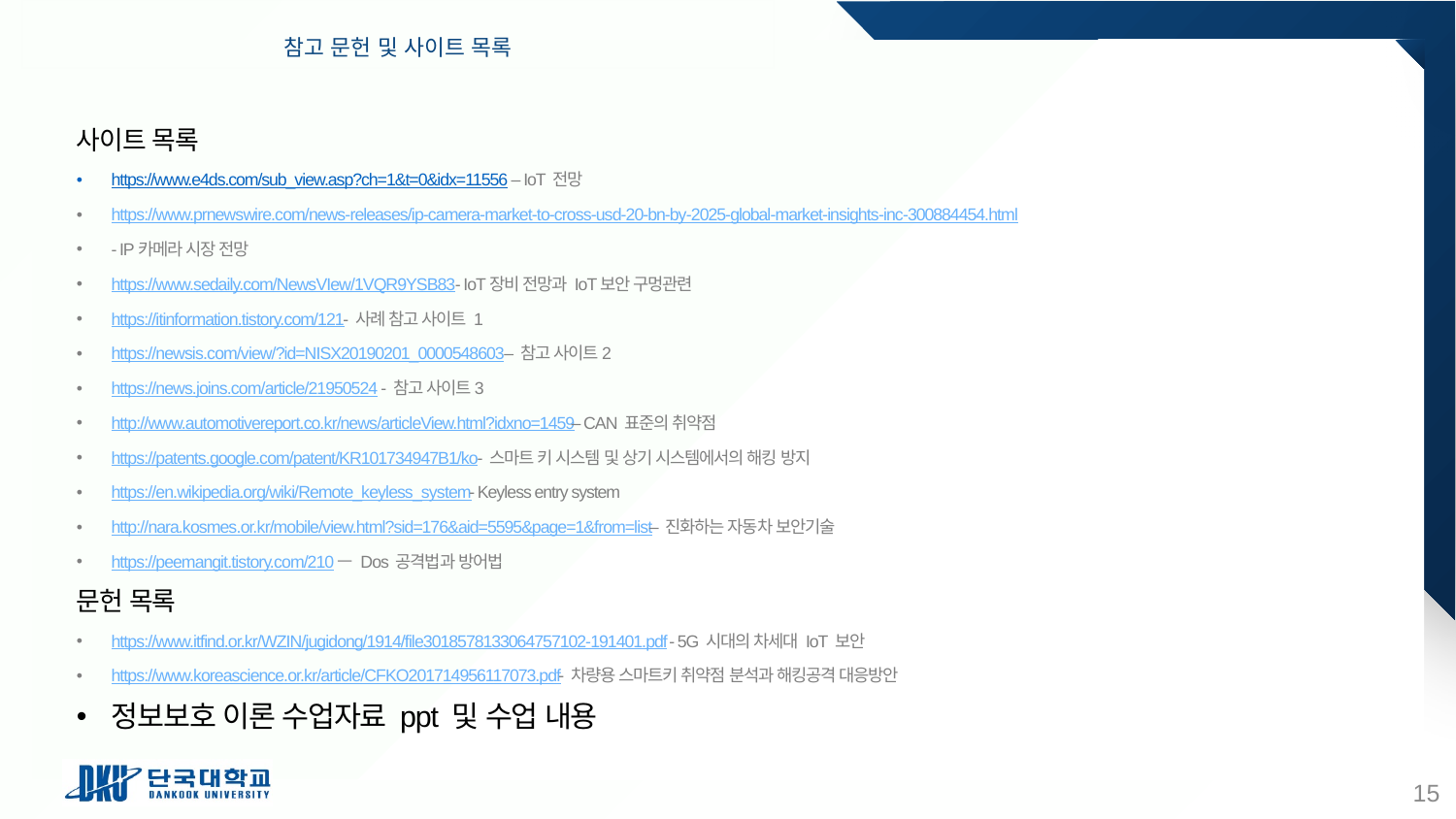

# 참고 문헌 및 사이트 목록
32154579 차성민 기말 과제 발표 자료
사이트 목록
https://www.e4ds.com/sub_view.asp?ch=1&t=0&idx=11556 – IoT 전망
https://www.prnewswire.com/news-releases/ip-camera-market-to-cross-usd-20-bn-by-2025-global-market-insights-inc-300884454.html
- IP카메라 시장 전망
https://www.sedaily.com/NewsVIew/1VQR9YSB83 - IoT장비 전망과 IoT보안 구멍관련
https://itinformation.tistory.com/121 - 사례 참고 사이트 1
https://newsis.com/view/?id=NISX20190201_0000548603 – 참고 사이트2
https://news.joins.com/article/21950524  - 참고 사이트3
http://www.automotivereport.co.kr/news/articleView.html?idxno=1459 – CAN 표준의 취약점
https://patents.google.com/patent/KR101734947B1/ko - 스마트 키 시스템 및 상기 시스템에서의 해킹 방지
https://en.wikipedia.org/wiki/Remote_keyless_system - Keyless entry system
http://nara.kosmes.or.kr/mobile/view.html?sid=176&aid=5595&page=1&from=list – 진화하는 자동차 보안기술
https://peemangit.tistory.com/210 ㅡ Dos 공격법과 방어법
문헌 목록
https://www.itfind.or.kr/WZIN/jugidong/1914/file3018578133064757102-191401.pdf  - 5G 시대의 차세대 IoT 보안
https://www.koreascience.or.kr/article/CFKO201714956117073.pdf - 차량용 스마트키 취약점 분석과 해킹공격 대응방안
정보보호 이론 수업자료 ppt 및 수업 내용

15